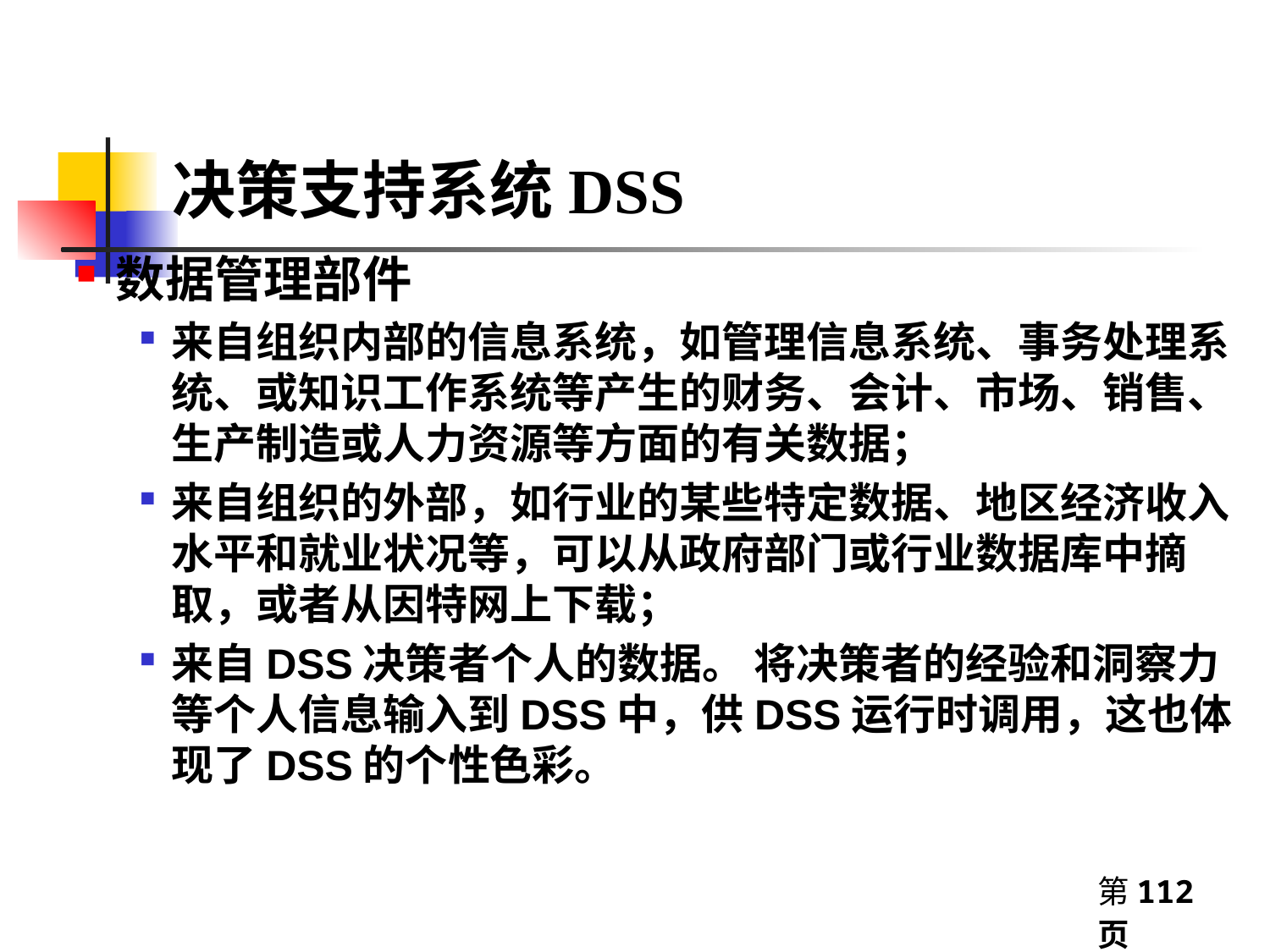

# 决策支持系统DSS
数据管理部件
来自组织内部的信息系统，如管理信息系统、事务处理系统、或知识工作系统等产生的财务、会计、市场、销售、生产制造或人力资源等方面的有关数据；
来自组织的外部，如行业的某些特定数据、地区经济收入水平和就业状况等，可以从政府部门或行业数据库中摘取，或者从因特网上下载；
来自DSS决策者个人的数据。 将决策者的经验和洞察力等个人信息输入到DSS中，供DSS运行时调用，这也体现了DSS的个性色彩。